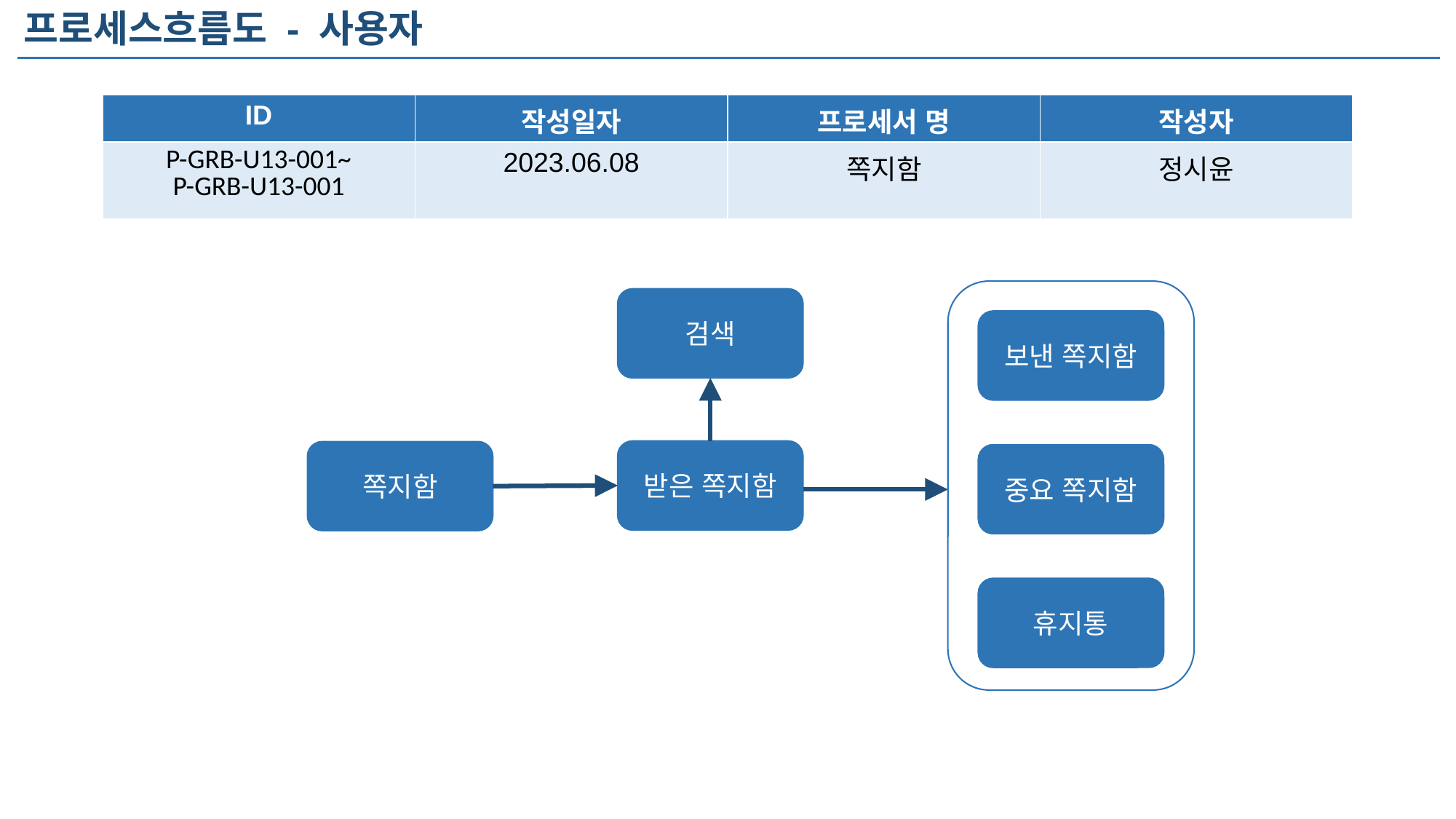

프로세스흐름도 - 사용자
| ID | 작성일자 | 프로세서 명 | 작성자 |
| --- | --- | --- | --- |
| P-GRB-U13-001~ P-GRB-U13-001 | 2023.06.08 | 쪽지함 | 정시윤 |

검색
보낸 쪽지함
받은 쪽지함
쪽지함
중요 쪽지함
휴지통